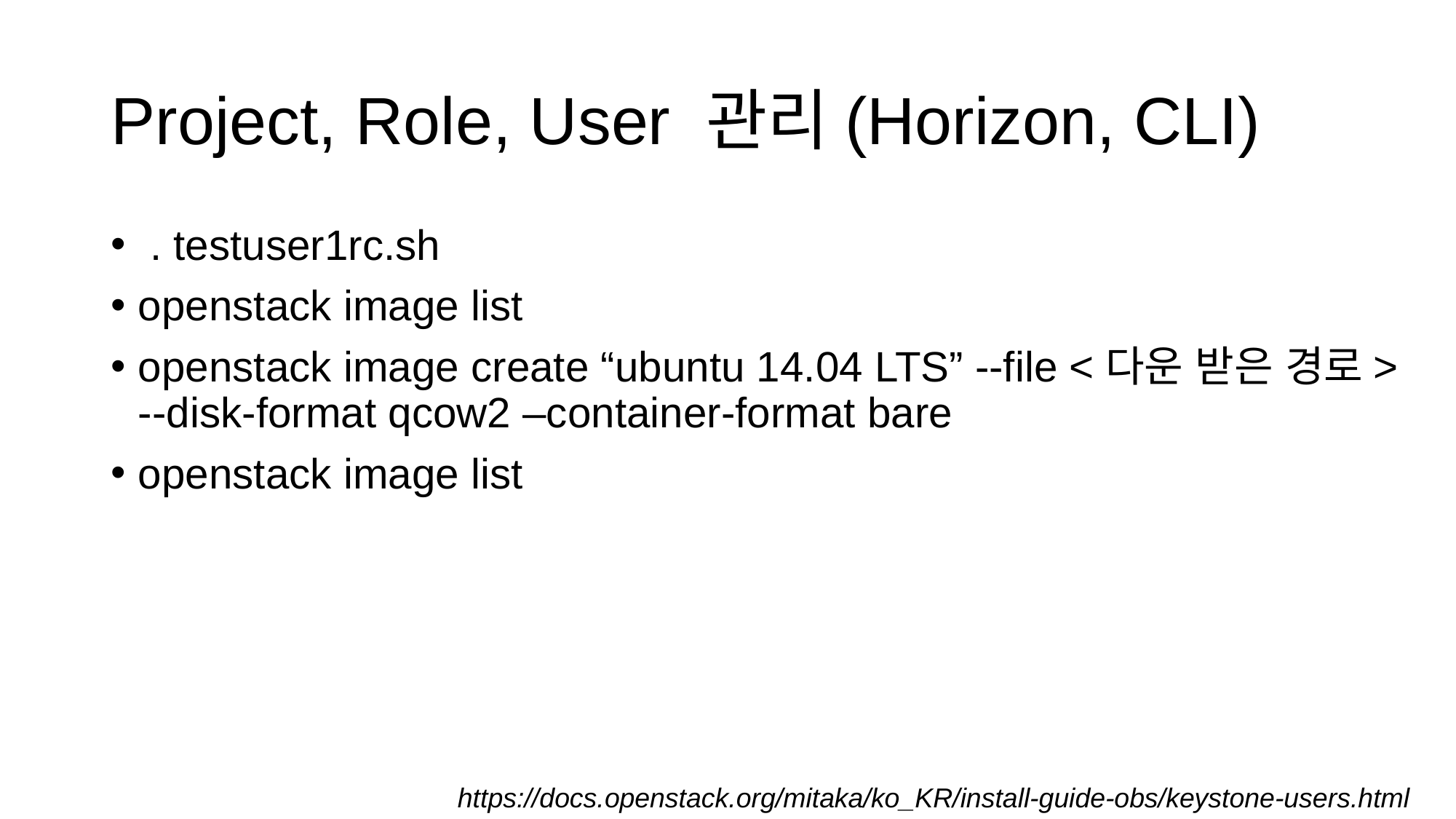

# Project, Role, User 관리(Horizon, CLI)
 . testuser1rc.sh
openstack image list
openstack image create “ubuntu 14.04 LTS” --file <다운 받은 경로> --disk-format qcow2 –container-format bare
openstack image list
https://docs.openstack.org/mitaka/ko_KR/install-guide-obs/keystone-users.html